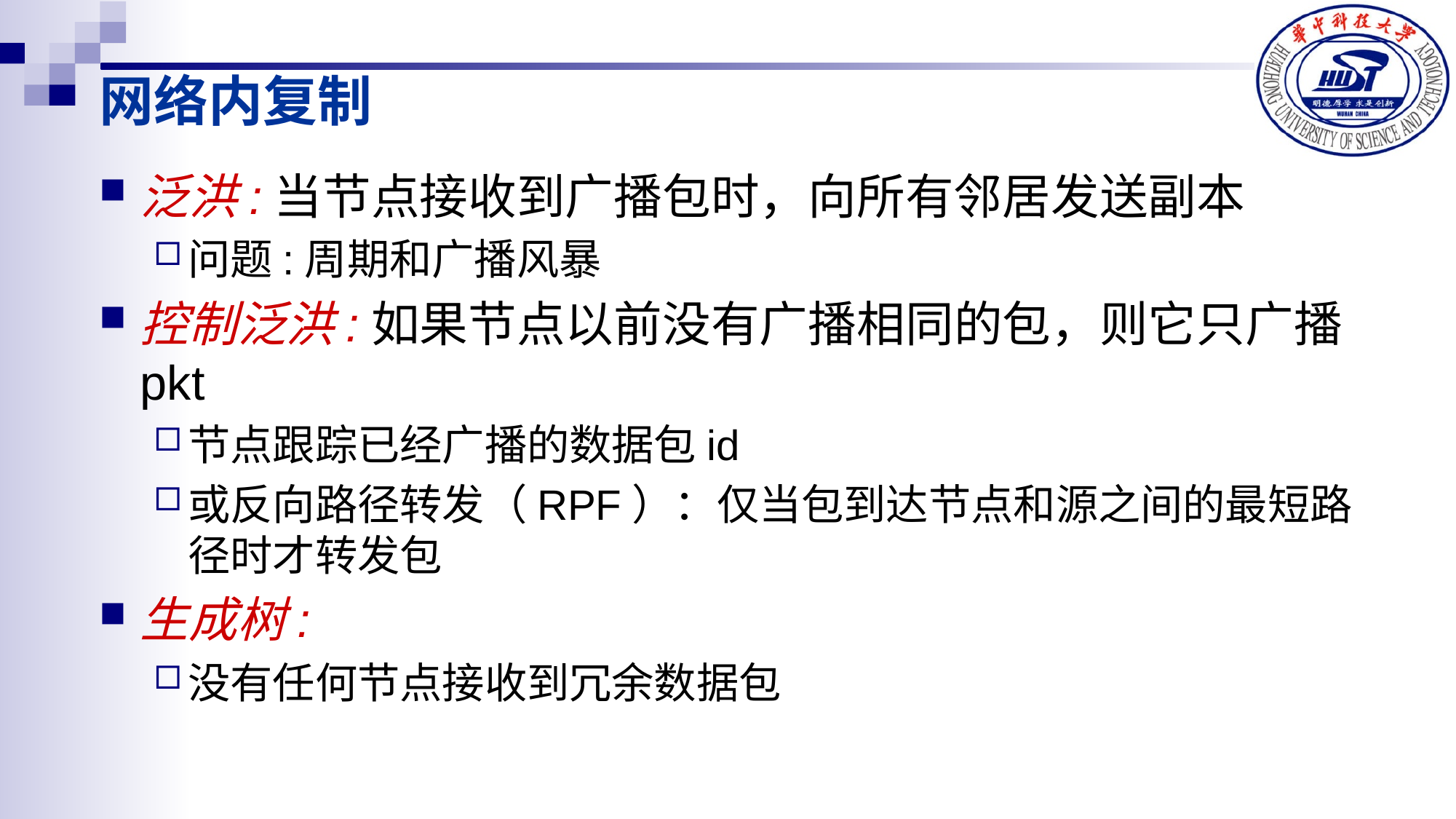

网络内复制
泛洪:当节点接收到广播包时，向所有邻居发送副本
问题:周期和广播风暴
控制泛洪:如果节点以前没有广播相同的包，则它只广播pkt
节点跟踪已经广播的数据包id
或反向路径转发（RPF）：仅当包到达节点和源之间的最短路径时才转发包
生成树:
没有任何节点接收到冗余数据包